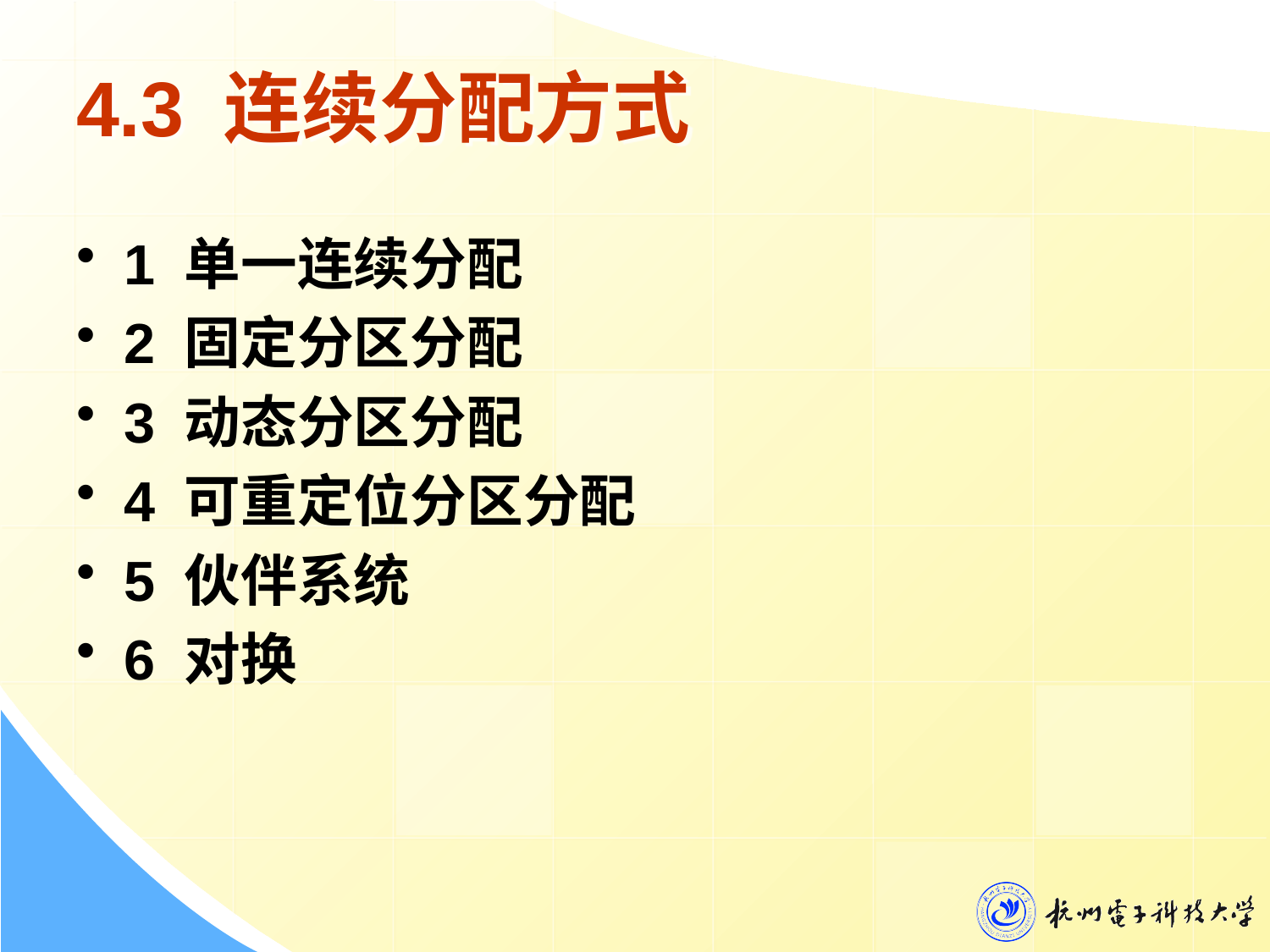

# 4.3 连续分配方式
1 单一连续分配
2 固定分区分配
3 动态分区分配
4 可重定位分区分配
5 伙伴系统
6 对换